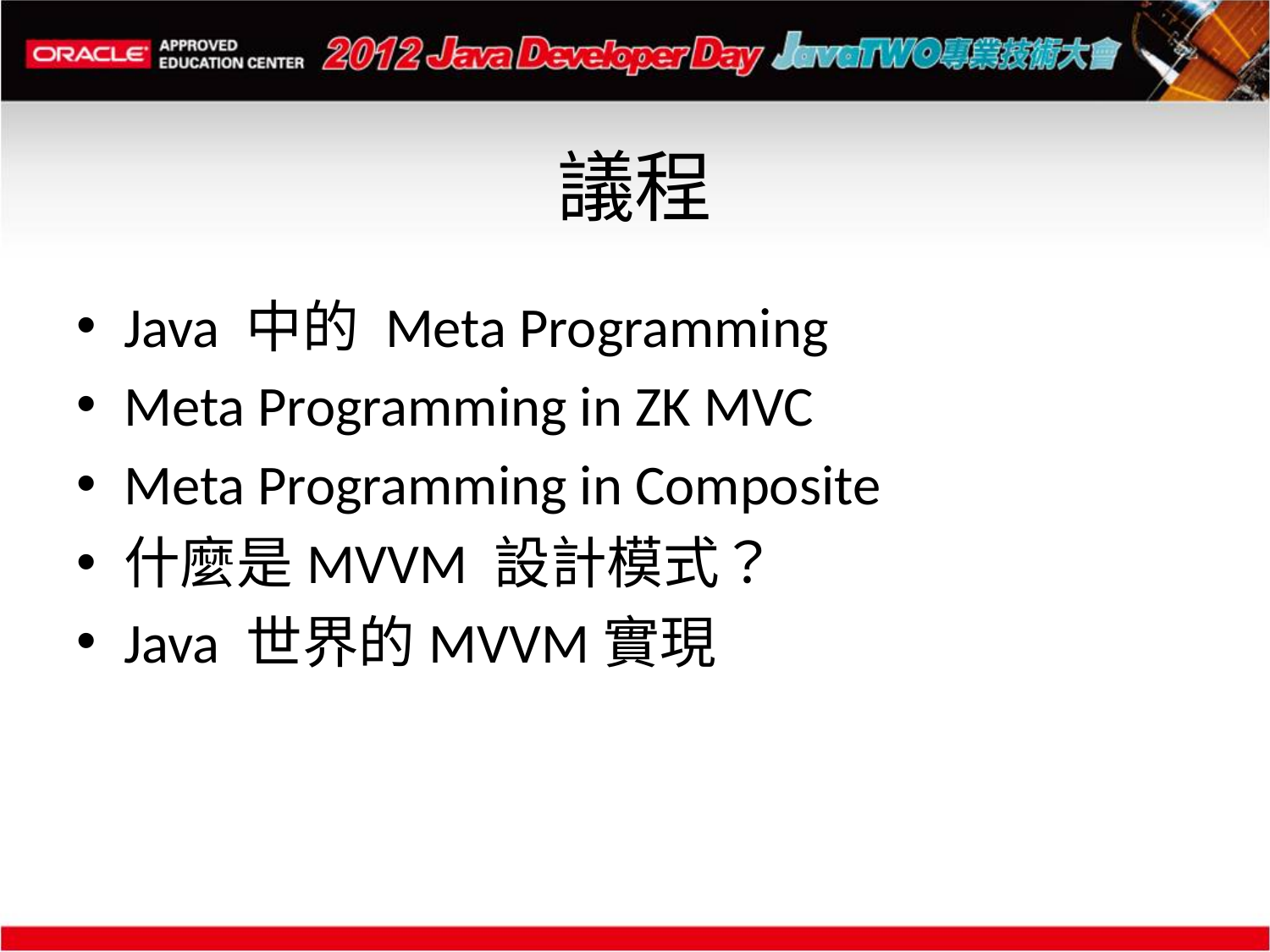

# 議程
Java 中的 Meta Programming
Meta Programming in ZK MVC
Meta Programming in Composite
什麼是MVVM 設計模式？
Java 世界的MVVM實現